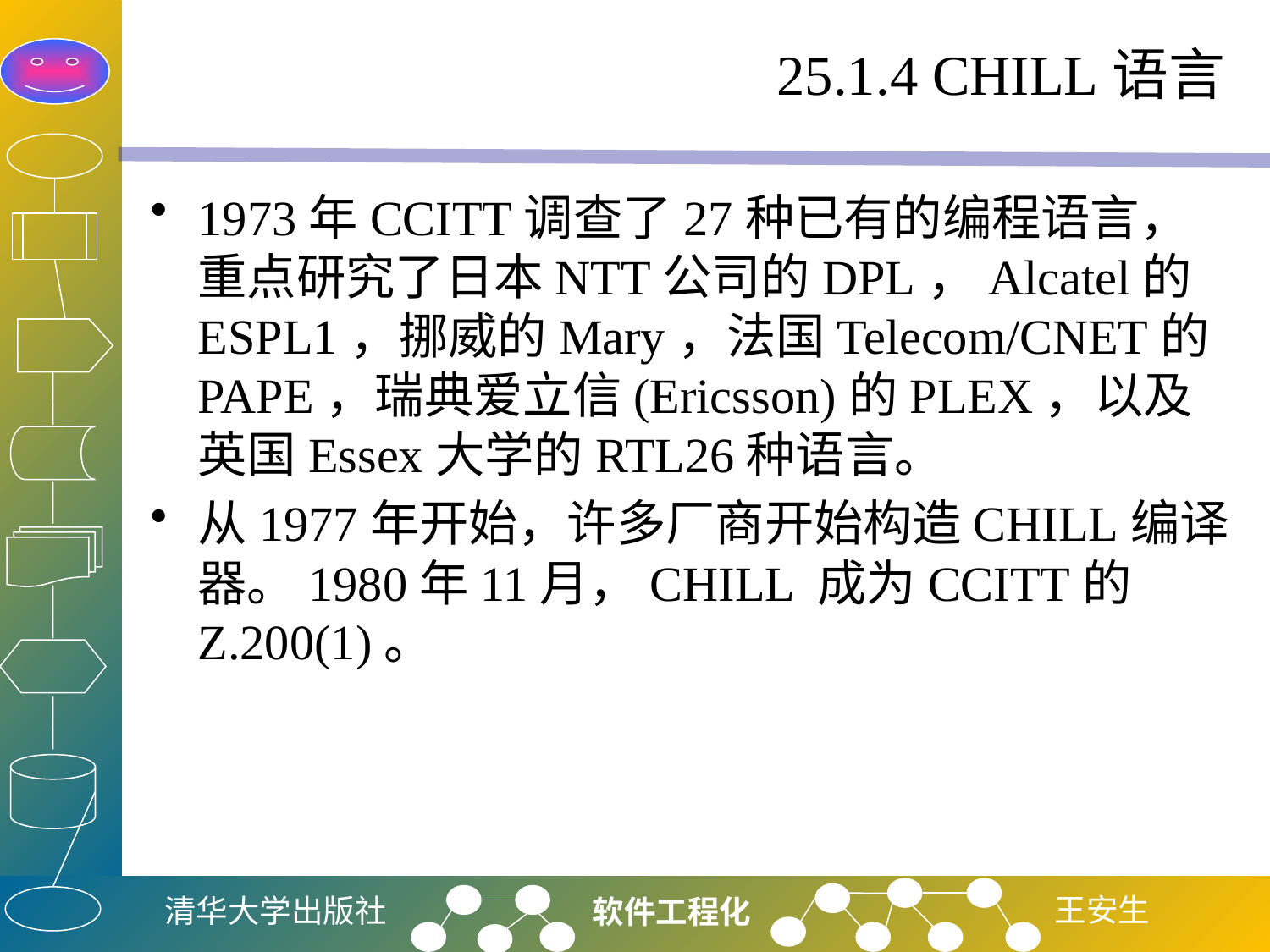

# 25.1.4 CHILL语言
1973年CCITT调查了27种已有的编程语言，重点研究了日本NTT公司的DPL，Alcatel的ESPL1，挪威的Mary，法国Telecom/CNET的PAPE，瑞典爱立信(Ericsson)的PLEX，以及英国Essex大学的RTL26种语言。
从1977年开始，许多厂商开始构造CHILL编译器。1980年11月，CHILL 成为CCITT的Z.200(1)。